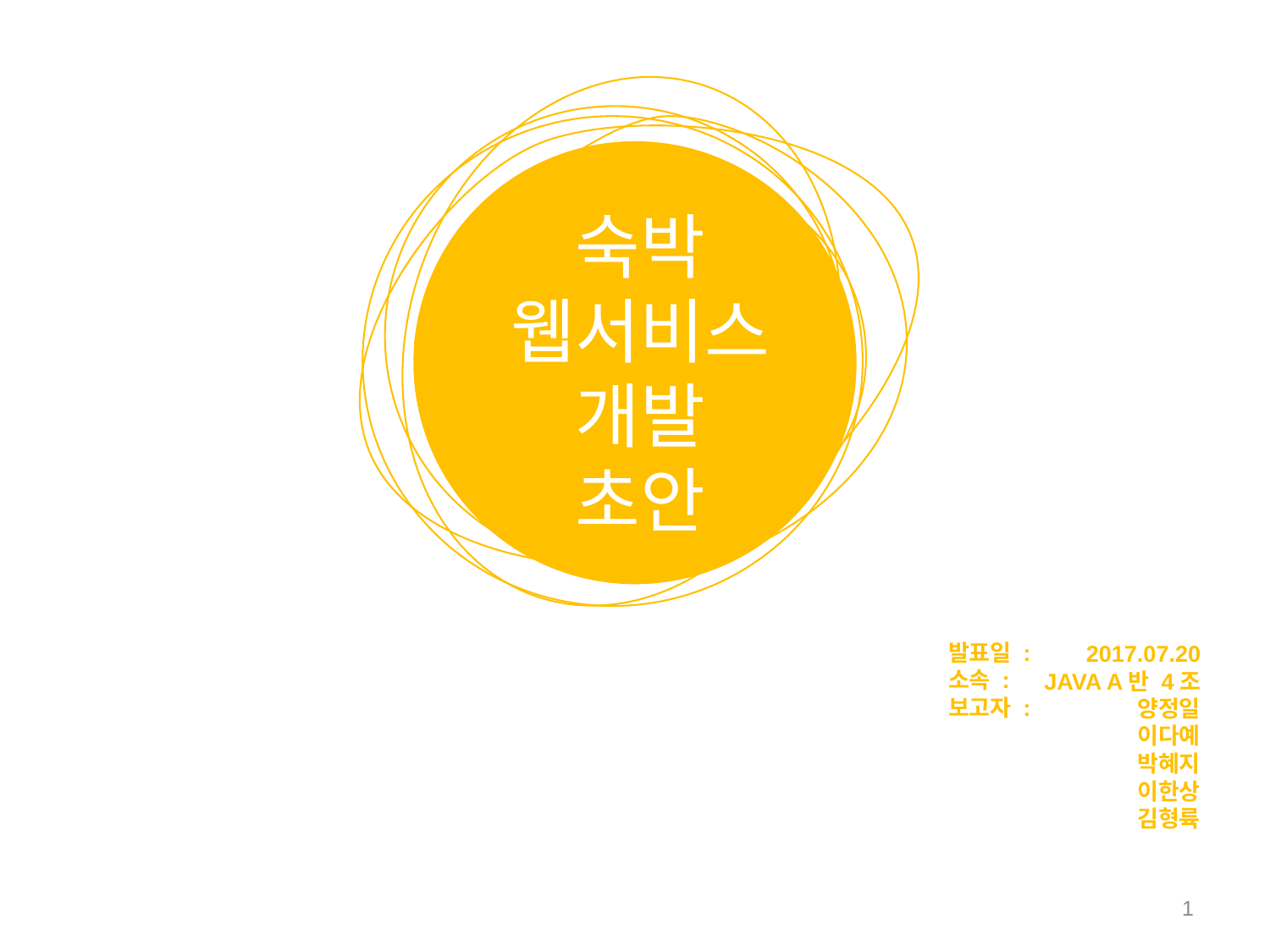

숙박
웹서비스
개발
초안
2017.07.20
JAVA A반 4조
양정일
이다예
박혜지
이한상
김형륙

발표일 :

소속 :

보고자 :
1